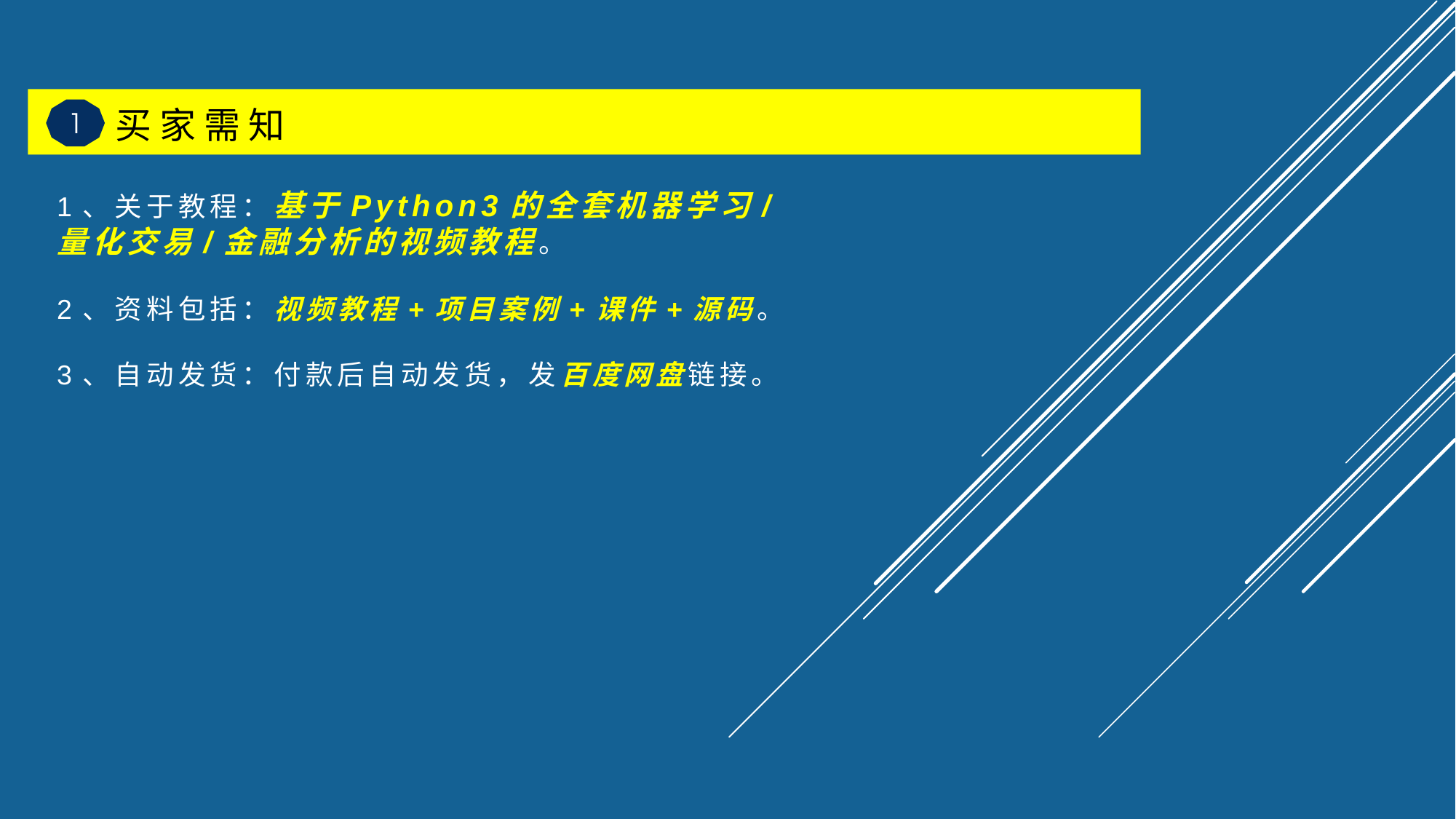

买 家 需 知
1
1、关于教程：基于Python3的全套机器学习/
量化交易/金融分析的视频教程。

2、资料包括：视频教程+项目案例+课件+源码。

3、自动发货：付款后自动发货，发百度网盘链接。